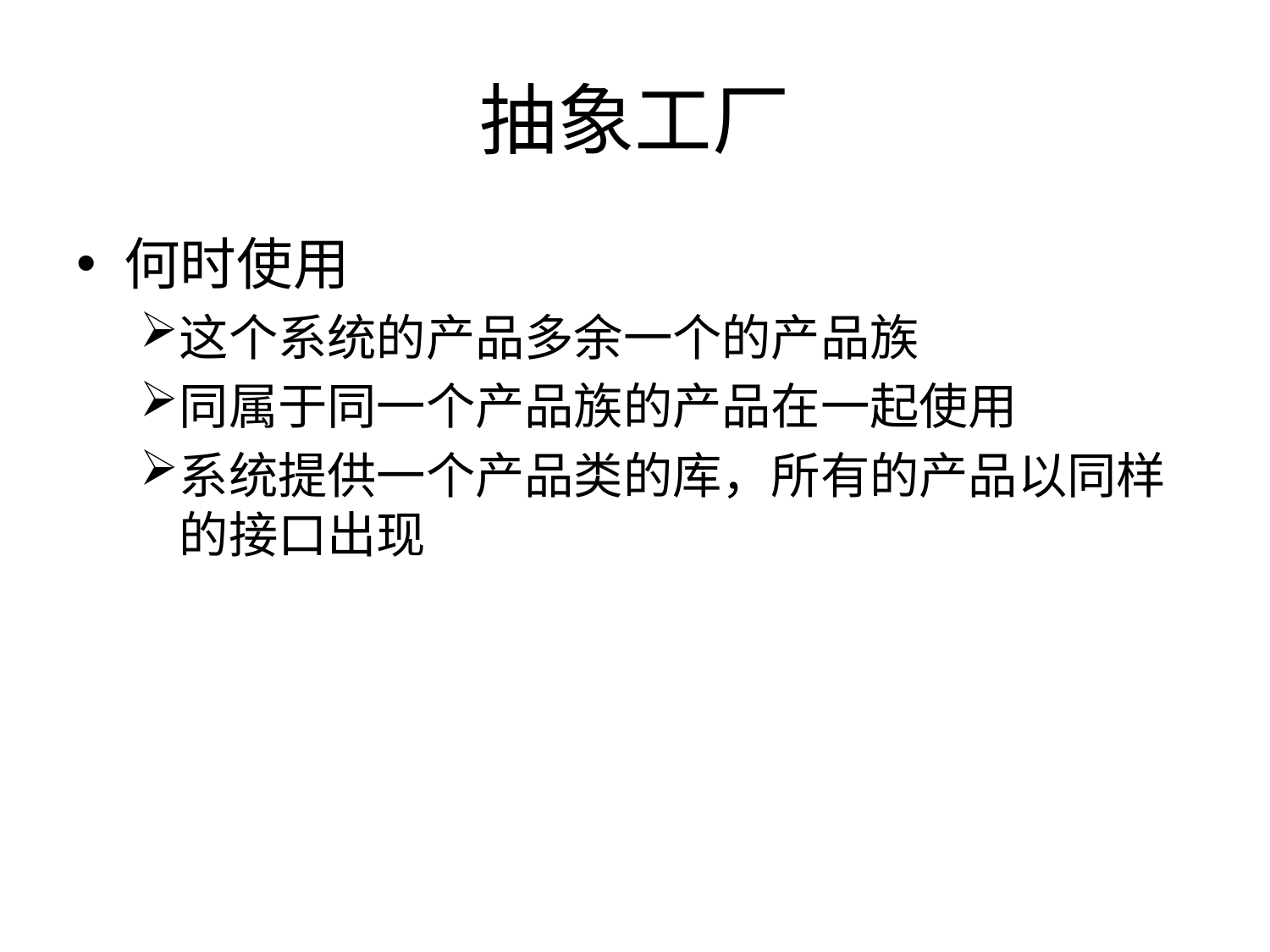

# 抽象工厂
何时使用
这个系统的产品多余一个的产品族
同属于同一个产品族的产品在一起使用
系统提供一个产品类的库，所有的产品以同样的接口出现